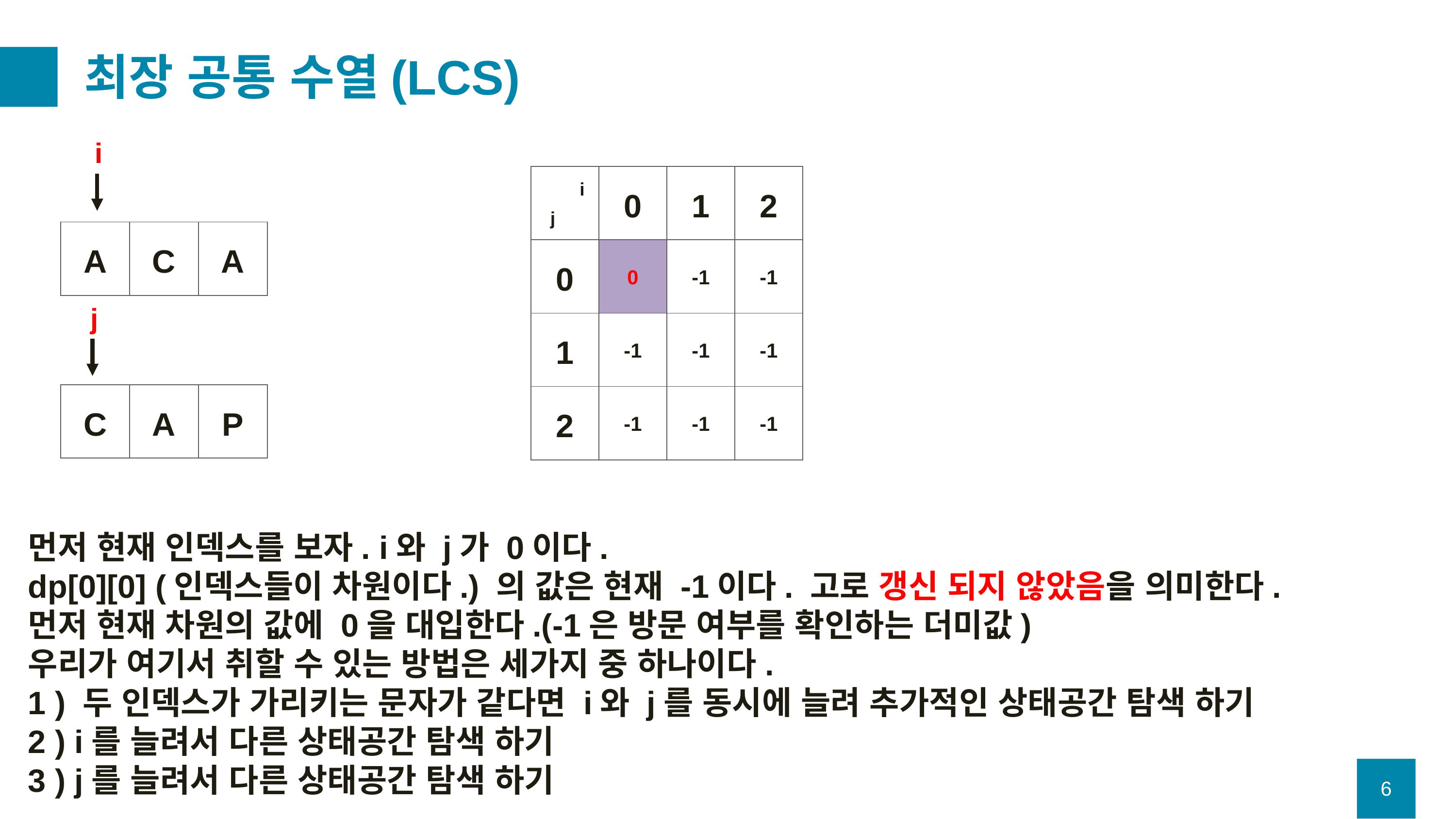

# 최장 공통 수열(LCS)
i
|  | 0 | 1 | 2 |
| --- | --- | --- | --- |
| 0 | 0 | -1 | -1 |
| 1 | -1 | -1 | -1 |
| 2 | -1 | -1 | -1 |
i
j
| A | C | A |
| --- | --- | --- |
j
| C | A | P |
| --- | --- | --- |
먼저 현재 인덱스를 보자. i와 j가 0이다.
dp[0][0] (인덱스들이 차원이다.) 의 값은 현재 -1이다. 고로 갱신 되지 않았음을 의미한다.
먼저 현재 차원의 값에 0을 대입한다.(-1은 방문 여부를 확인하는 더미값)
우리가 여기서 취할 수 있는 방법은 세가지 중 하나이다.
1 ) 두 인덱스가 가리키는 문자가 같다면 i와 j를 동시에 늘려 추가적인 상태공간 탐색 하기
2 ) i를 늘려서 다른 상태공간 탐색 하기
3 ) j를 늘려서 다른 상태공간 탐색 하기
6